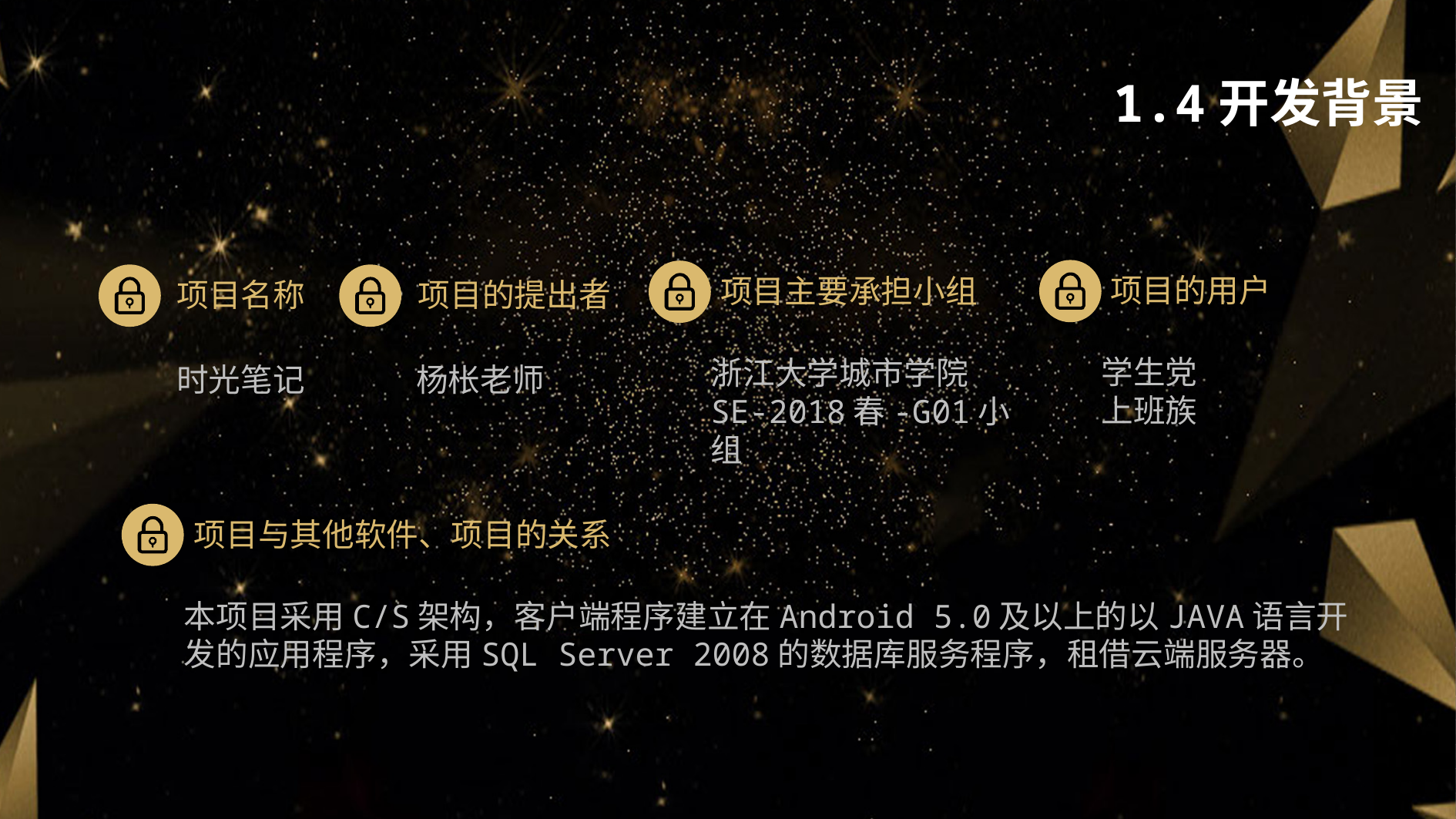

1.4开发背景

项目的用户
项目主要承担小组

项目名称
项目的提出者

学生党
上班族
浙江大学城市学院
SE-2018春-G01小组
时光笔记
杨枨老师

项目与其他软件、项目的关系

本项目采用C/S架构，客户端程序建立在Android 5.0及以上的以JAVA语言开发的应用程序，采用SQL Server 2008的数据库服务程序，租借云端服务器。